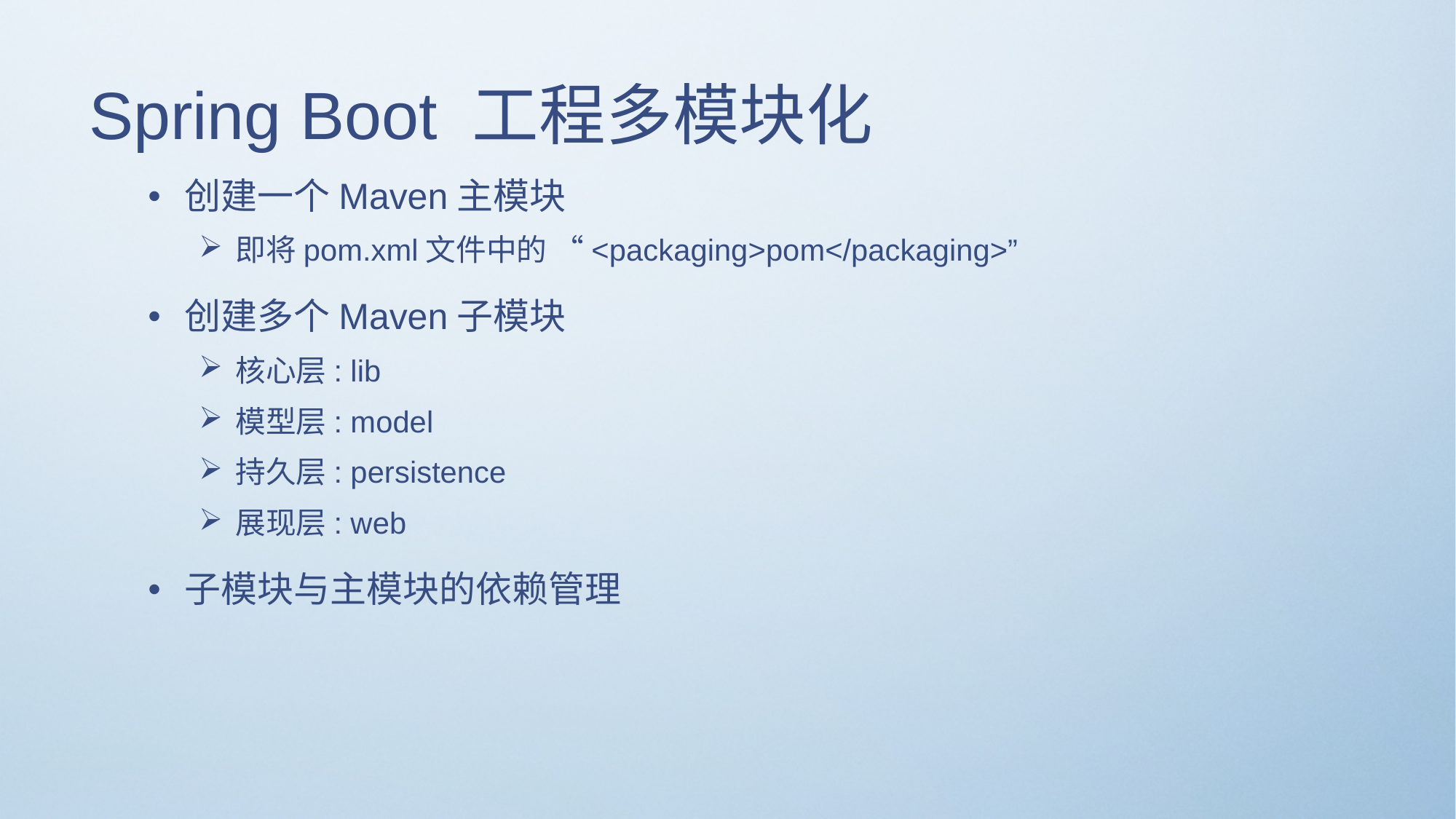

# Spring Boot 工程多模块化
创建一个Maven主模块
即将pom.xml文件中的 “<packaging>pom</packaging>”
创建多个Maven子模块
核心层: lib
模型层: model
持久层: persistence
展现层: web
子模块与主模块的依赖管理